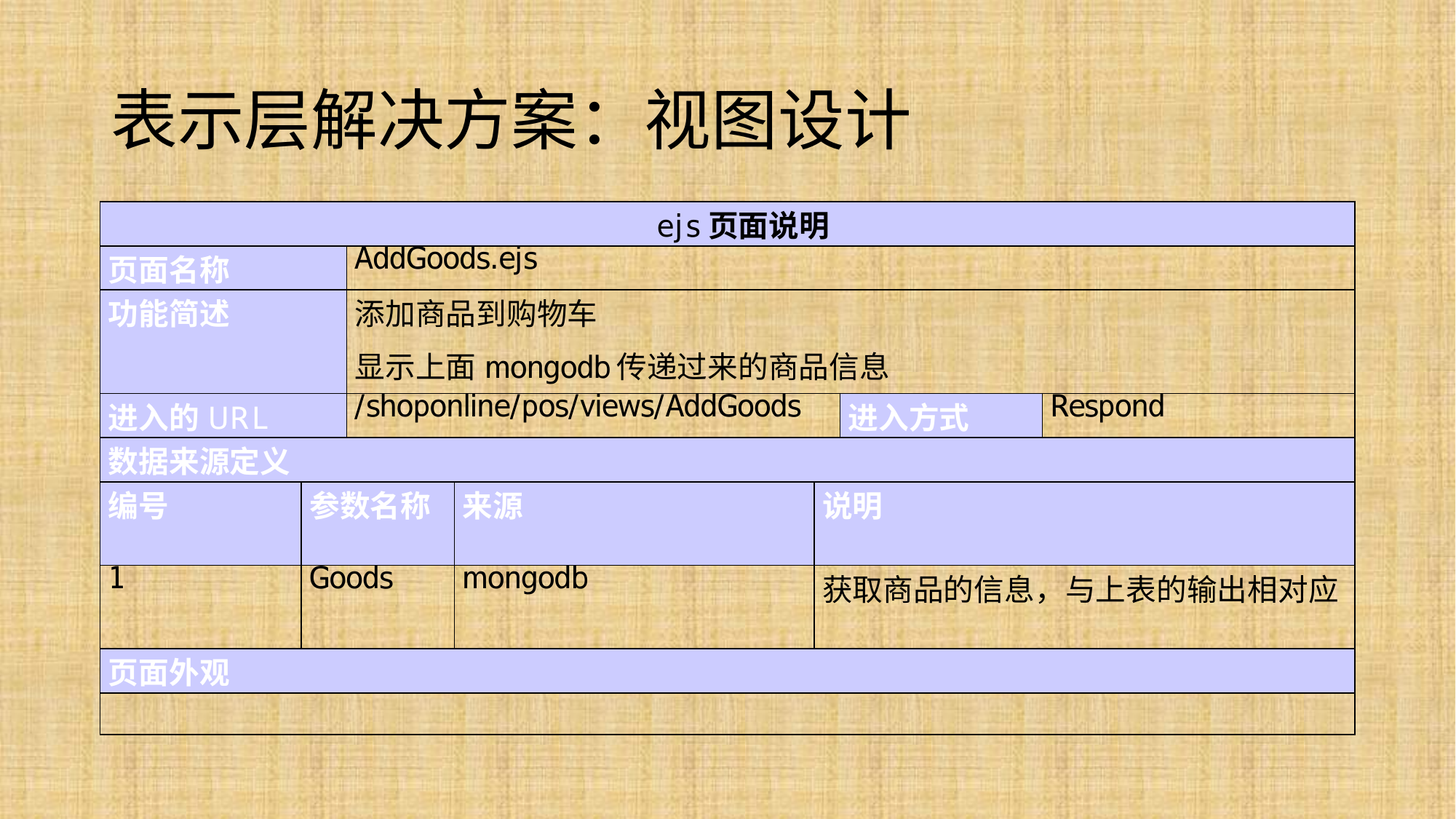

# 表示层解决方案：视图设计
| ejs页面说明 |  |  |  |  |  |  |
| --- | --- | --- | --- | --- | --- | --- |
| 页面名称 |  | AddGoods.ejs |  |  |  |  |
| 功能简述 |  | 添加商品到购物车 显示上面mongodb传递过来的商品信息 |  |  |  |  |
| 进入的URL |  | /shoponline/pos/views/AddGoods |  |  | 进入方式 | Respond |
| 数据来源定义 |  |  |  |  |  |  |
| 编号 | 参数名称 |  | 来源 | 说明 |  |  |
| 1 | Goods |  | mongodb | 获取商品的信息，与上表的输出相对应 |  |  |
| 页面外观 |  |  |  |  |  |  |
|  |  |  |  |  |  |  |